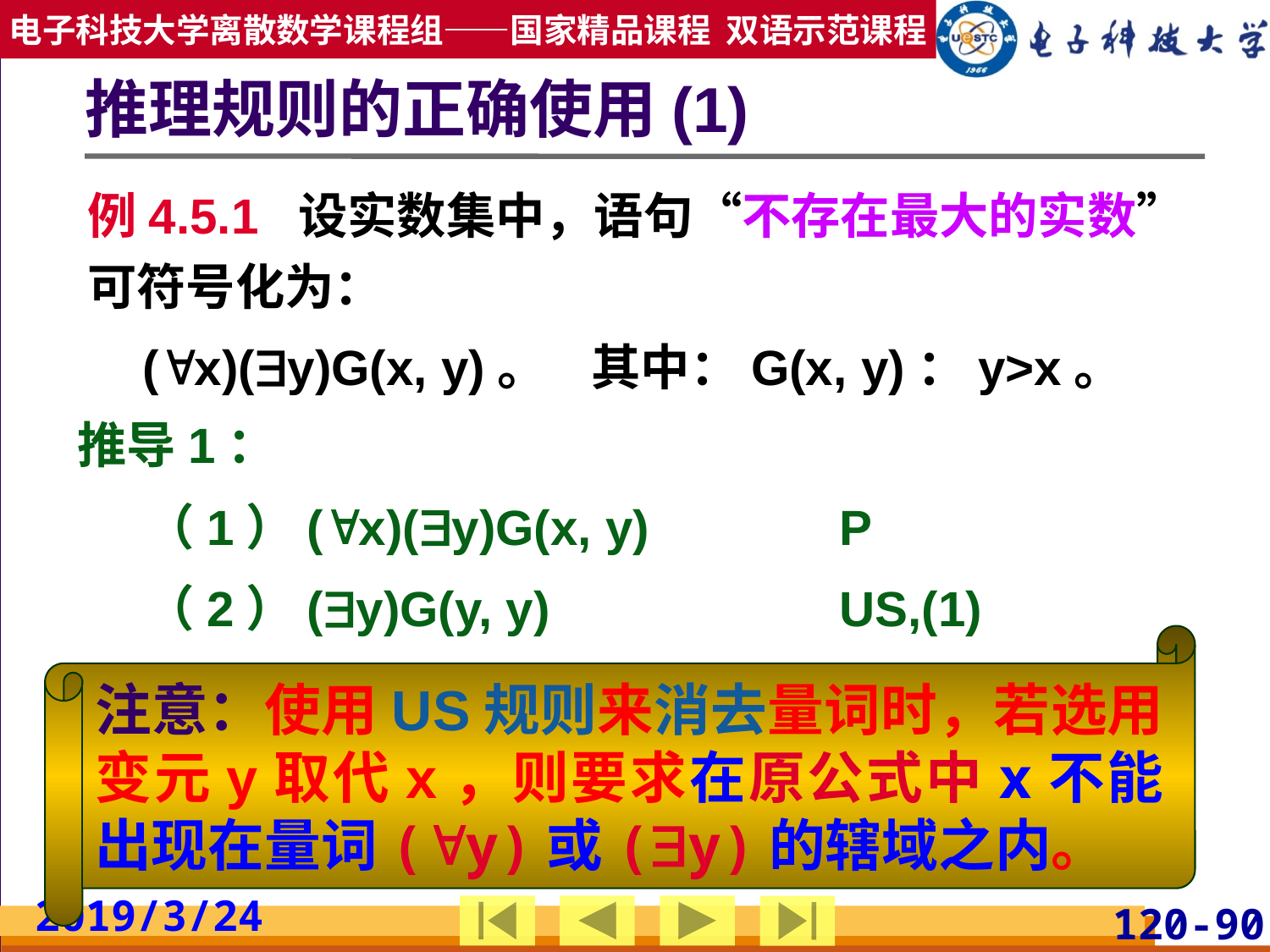

# 推理规则的正确使用(1)
例4.5.1  设实数集中，语句“不存在最大的实数”可符号化为：
    (∀x)(∃y)G(x, y)。    其中：G(x, y)：y>x。
推导1：
     （1）(∀x)(∃y)G(x, y)		P
     （2）(∃y)G(y, y) 			US,(1)
注意：使用US规则来消去量词时，若选用变元y取代x，则要求在原公式中x不能出现在量词(∀y)或(∃y)的辖域之内。
分析：推导1是错误的。正确的推导如下：
       （1）(∀x)(∃y)G(x, y) 		P
       （2）(∃y)G(z, y)			US,(1)
2019/3/24